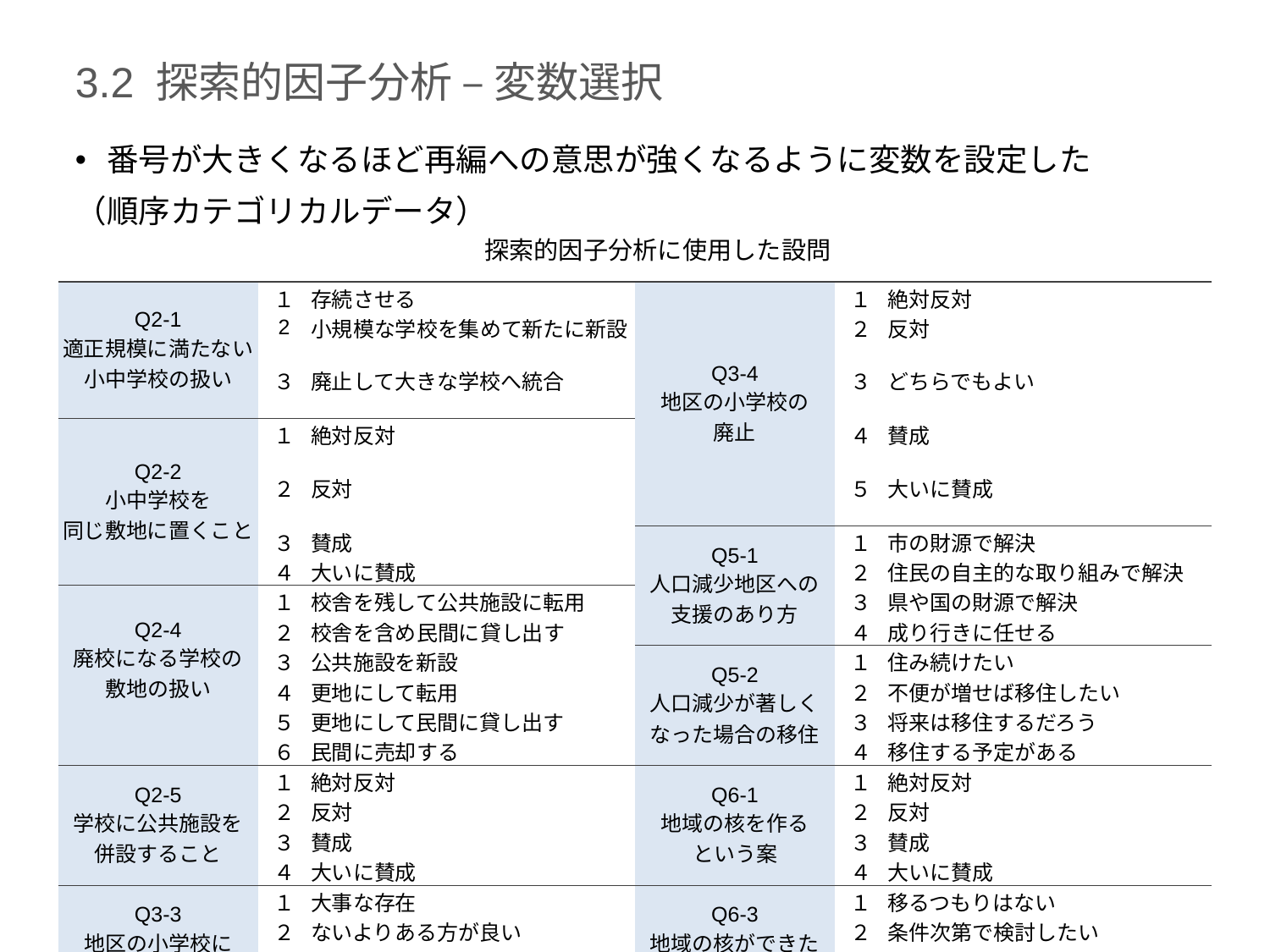

# 3.2 探索的因子分析 – 変数選択
番号が大きくなるほど再編への意思が強くなるように変数を設定した
（順序カテゴリカルデータ）
探索的因子分析に使用した設問
| Q2-1 適正規模に満たない 小中学校の扱い | １ | 存続させる | Q3-4 地区の小学校の 廃止 | １ | 絶対反対 |
| --- | --- | --- | --- | --- | --- |
|  | 2 | 小規模な学校を集めて新たに新設 |  | ２ | 反対 |
|  | ３ | 廃止して大きな学校へ統合 |  | ３ | どちらでもよい |
| Q2-2 小中学校を 同じ敷地に置くこと | １ | 絶対反対 |  | ４ | 賛成 |
|  | ２ | 反対 |  | ５ | 大いに賛成 |
|  | ３ | 賛成 | Q5-1 人口減少地区への 支援のあり方 | １ | 市の財源で解決 |
|  | ４ | 大いに賛成 |  | ２ | 住民の自主的な取り組みで解決 |
| Q2-4 廃校になる学校の 敷地の扱い | １ | 校舎を残して公共施設に転用 |  | ３ | 県や国の財源で解決 |
|  | ２ | 校舎を含め民間に貸し出す |  | ４ | 成り行きに任せる |
|  | ３ | 公共施設を新設 | Q5-2 人口減少が著しくなった場合の移住 | １ | 住み続けたい |
|  | ４ | 更地にして転用 |  | ２ | 不便が増せば移住したい |
|  | ５ | 更地にして民間に貸し出す |  | ３ | 将来は移住するだろう |
|  | ６ | 民間に売却する |  | ４ | 移住する予定がある |
| Q2-5 学校に公共施設を 併設すること | １ | 絶対反対 | Q6-1 地域の核を作る という案 | １ | 絶対反対 |
|  | ２ | 反対 |  | ２ | 反対 |
|  | ３ | 賛成 |  | ３ | 賛成 |
|  | ４ | 大いに賛成 |  | ４ | 大いに賛成 |
| Q3-3 地区の小学校に 対する認識 | １ | 大事な存在 | Q6-3 地域の核ができた 場合の移住 | １ | 移るつもりはない |
|  | ２ | ないよりある方が良い |  | ２ | 条件次第で検討したい |
|  | ３ | 強く意識することはない |  | ３ | 移りたい |
|  | ４ | 全く関係のない存在 |  | ４ | ぜひ移りたい |